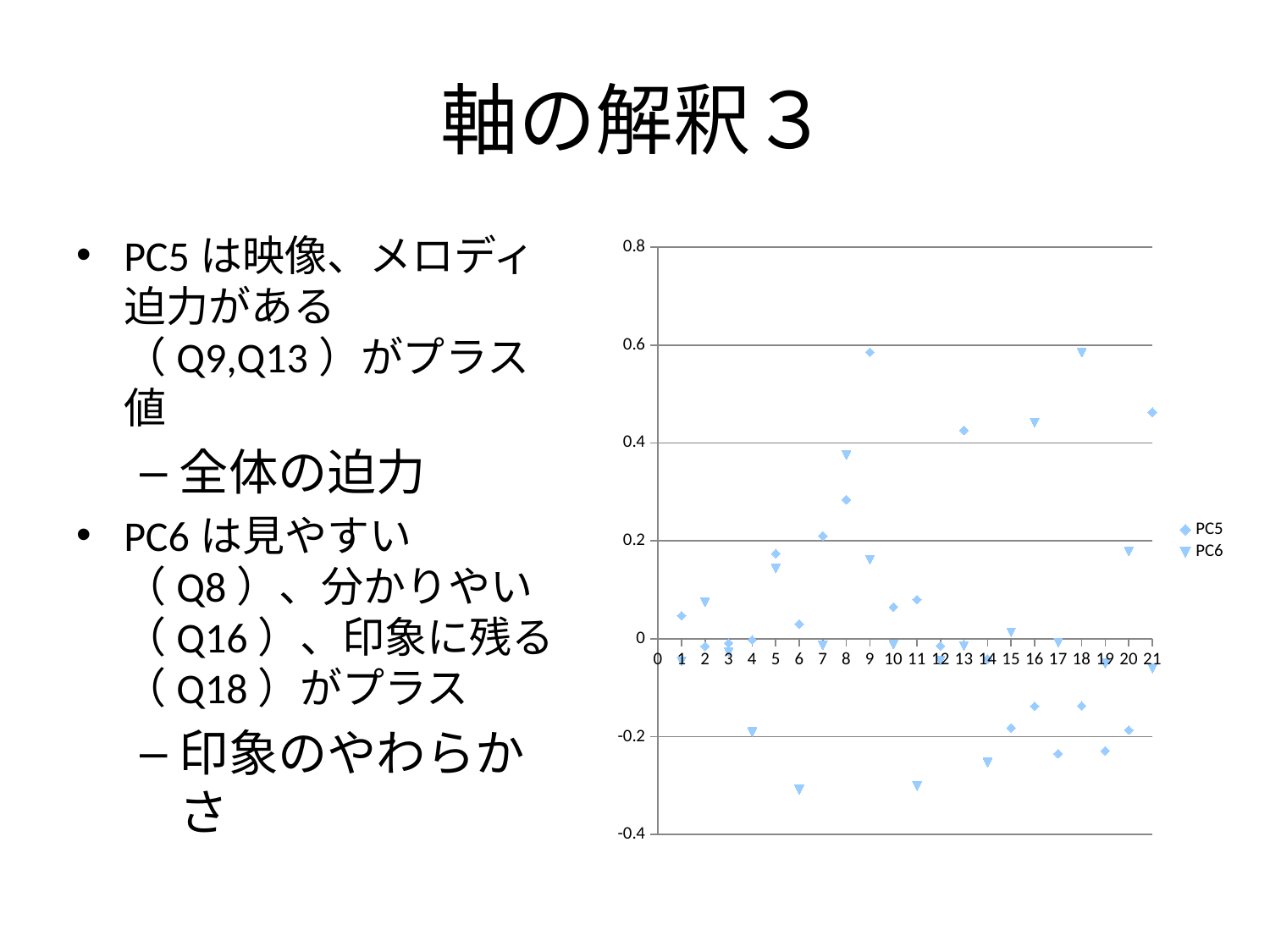

# 軸の解釈３
PC5は映像、メロディ迫力がある（Q9,Q13）がプラス値
全体の迫力
PC6は見やすい（Q8）、分かりやい（Q16）、印象に残る（Q18）がプラス
印象のやわらかさ

### Chart

| Category | PC5 | PC6 |
|---|---|---|